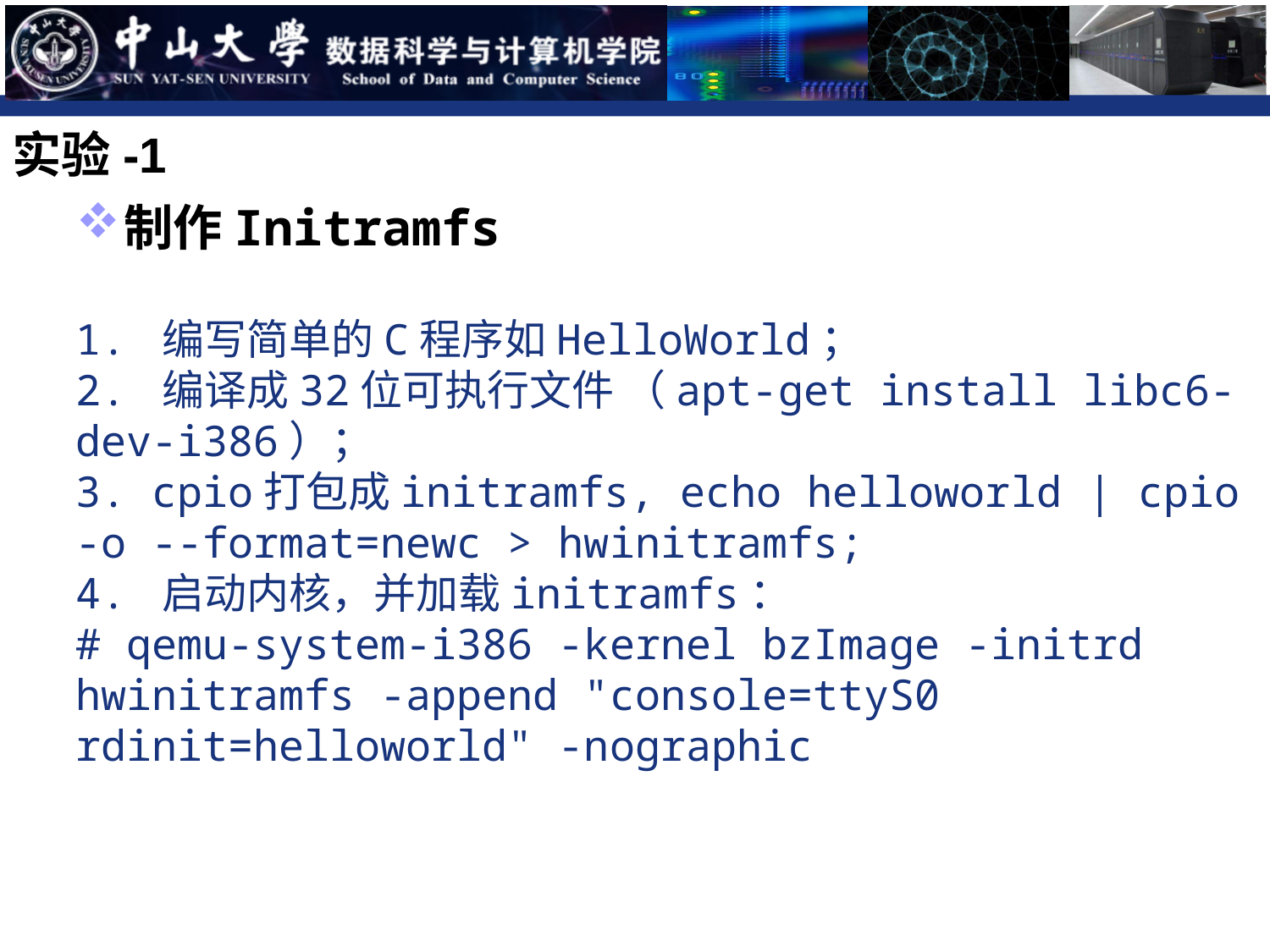

实验-1
制作Initramfs
1. 编写简单的C程序如HelloWorld；
2. 编译成32位可执行文件 （apt-get install libc6-dev-i386）；
3. cpio打包成initramfs, echo helloworld | cpio -o --format=newc > hwinitramfs;
4. 启动内核，并加载initramfs：
# qemu-system-i386 -kernel bzImage -initrd hwinitramfs -append "console=ttyS0 rdinit=helloworld" -nographic
33